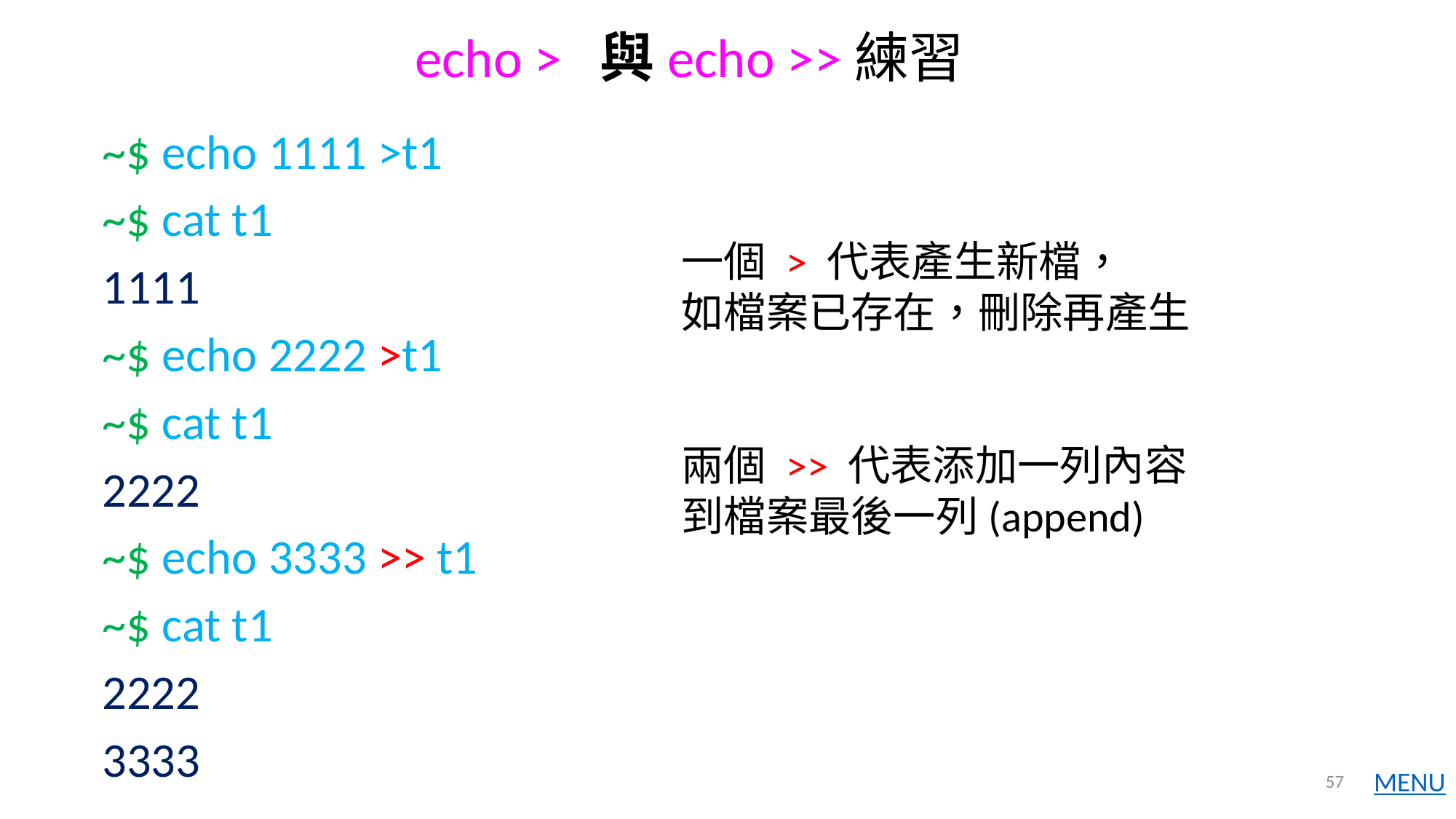

echo >  與echo >>練習
~$ echo 1111 >t1
~$ cat t1
1111
~$ echo 2222 >t1
~$ cat t1
2222
~$ echo 3333 >> t1
~$ cat t1
2222
3333

一個 > 代表產生新檔，
如檔案已存在，刪除再產生

兩個 >> 代表添加一列內容
到檔案最後一列(append)
57